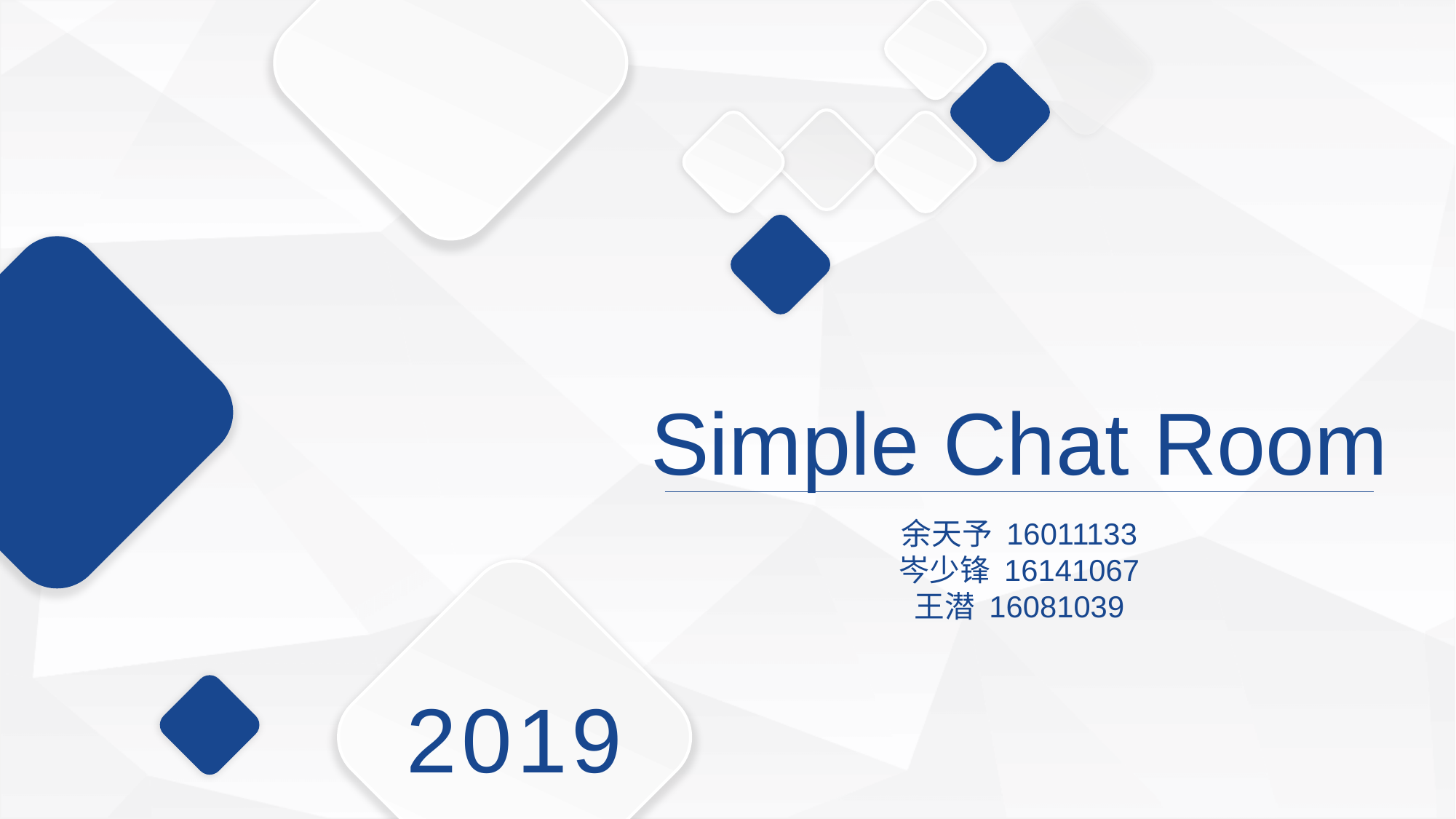

Simple Chat Room
余天予 16011133
岑少锋 16141067
王潜 16081039

2019